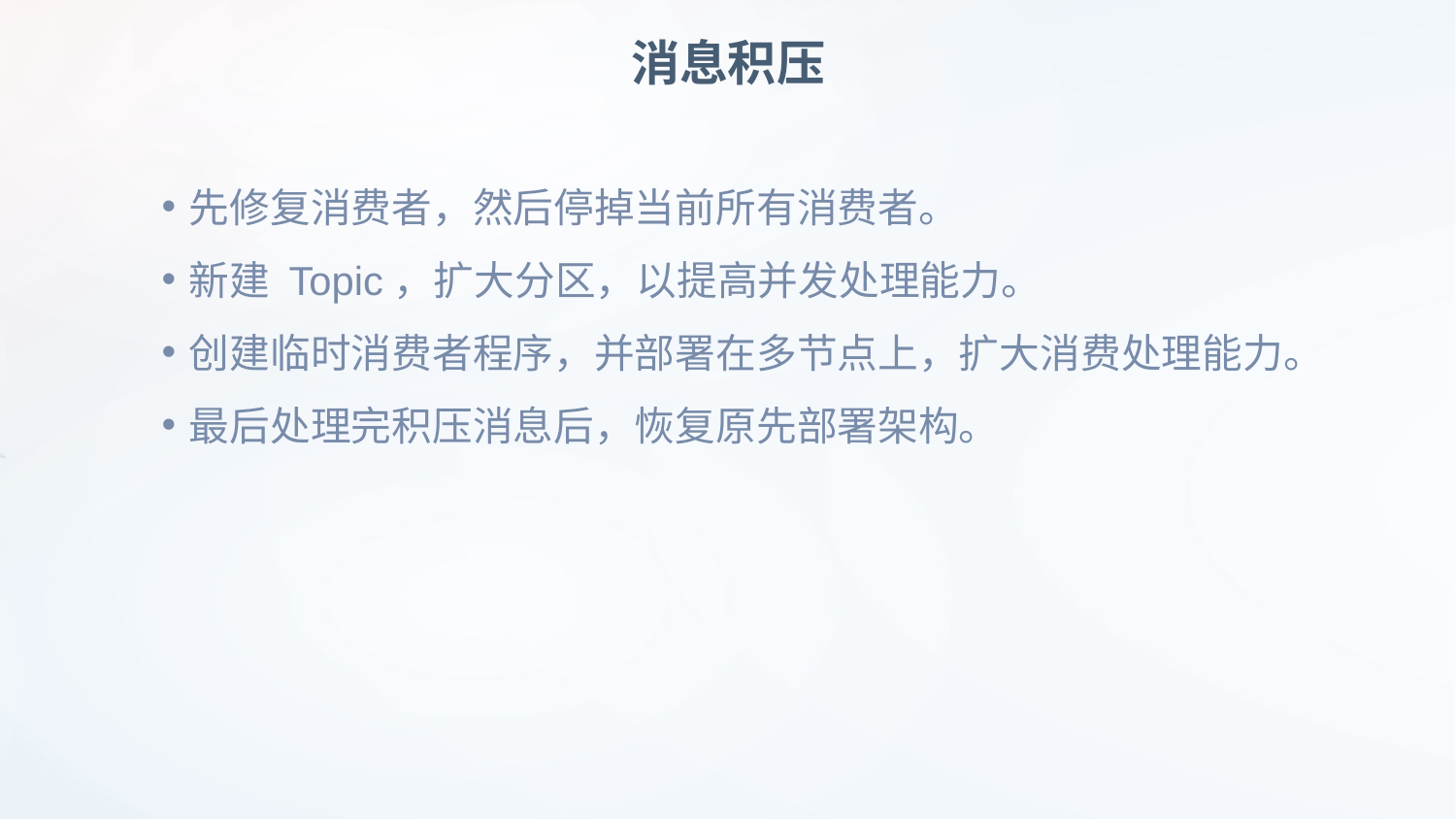

消息积压
先修复消费者，然后停掉当前所有消费者。
新建 Topic，扩大分区，以提高并发处理能力。
创建临时消费者程序，并部署在多节点上，扩大消费处理能力。
最后处理完积压消息后，恢复原先部署架构。